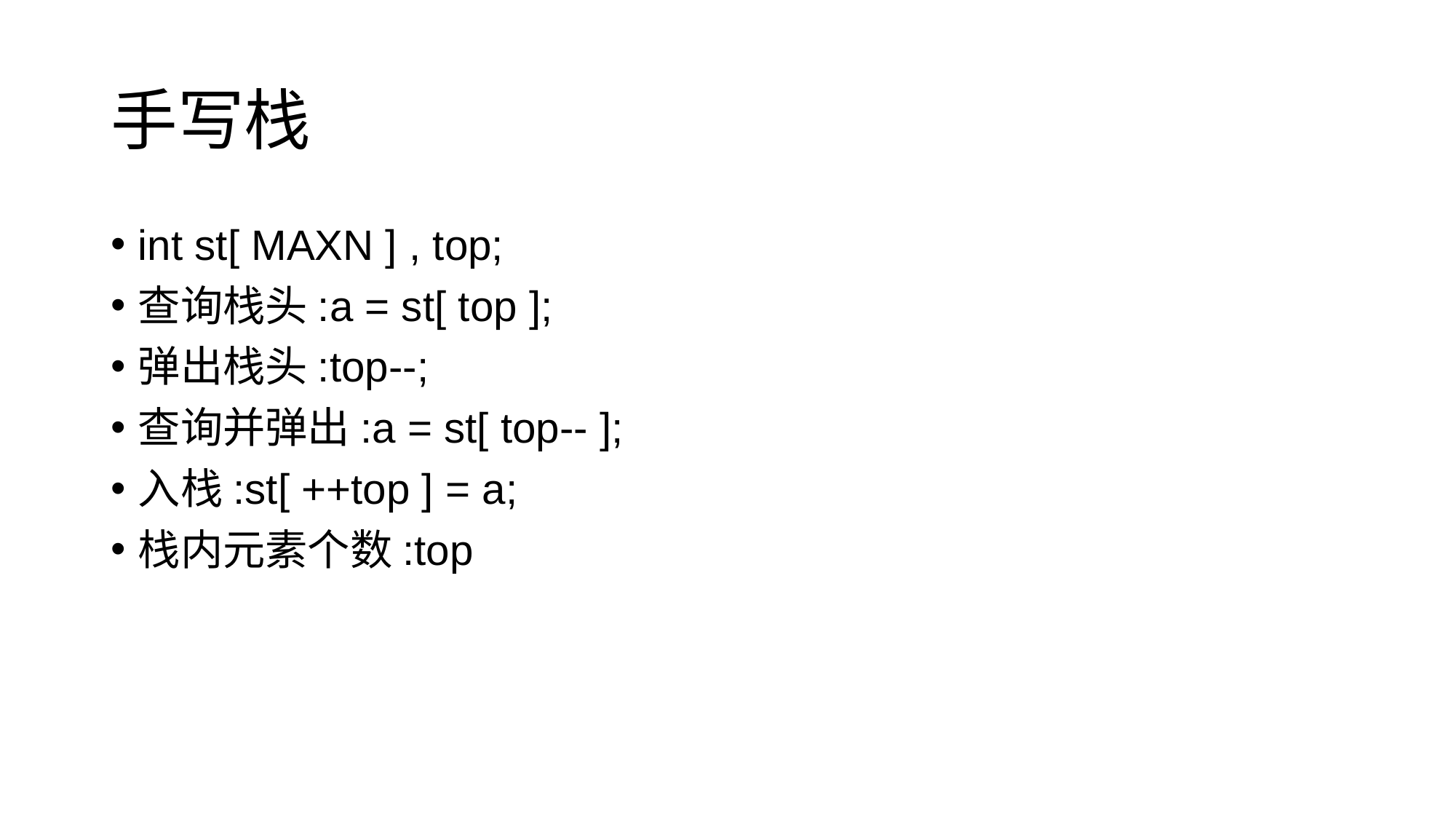

# 手写栈
int st[ MAXN ] , top;
查询栈头:a = st[ top ];
弹出栈头:top--;
查询并弹出:a = st[ top-- ];
入栈:st[ ++top ] = a;
栈内元素个数:top